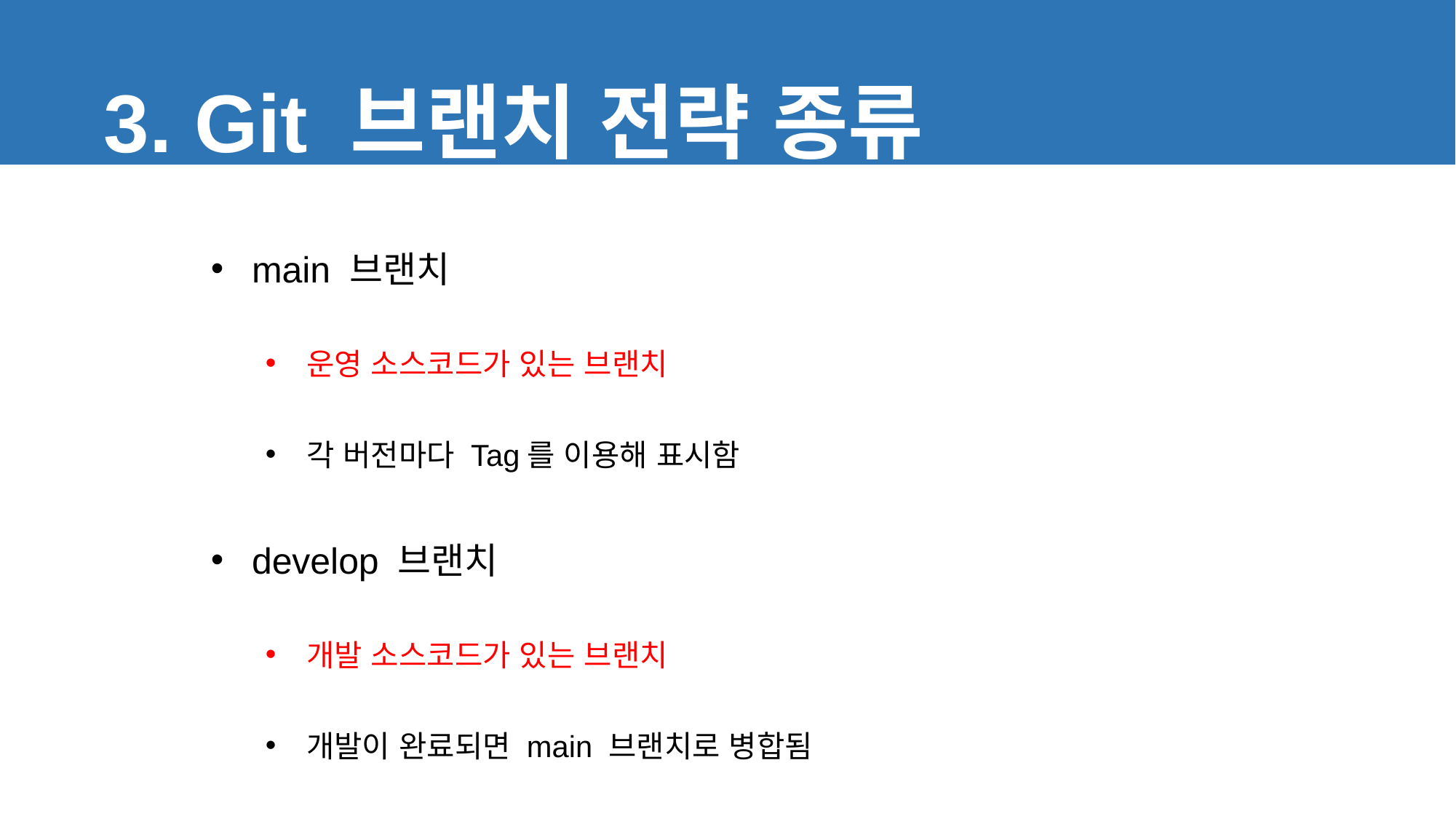

3. Git 브랜치 전략 종류
main 브랜치
운영 소스코드가 있는 브랜치
각 버전마다 Tag를 이용해 표시함
develop 브랜치
개발 소스코드가 있는 브랜치
개발이 완료되면 main 브랜치로 병합됨